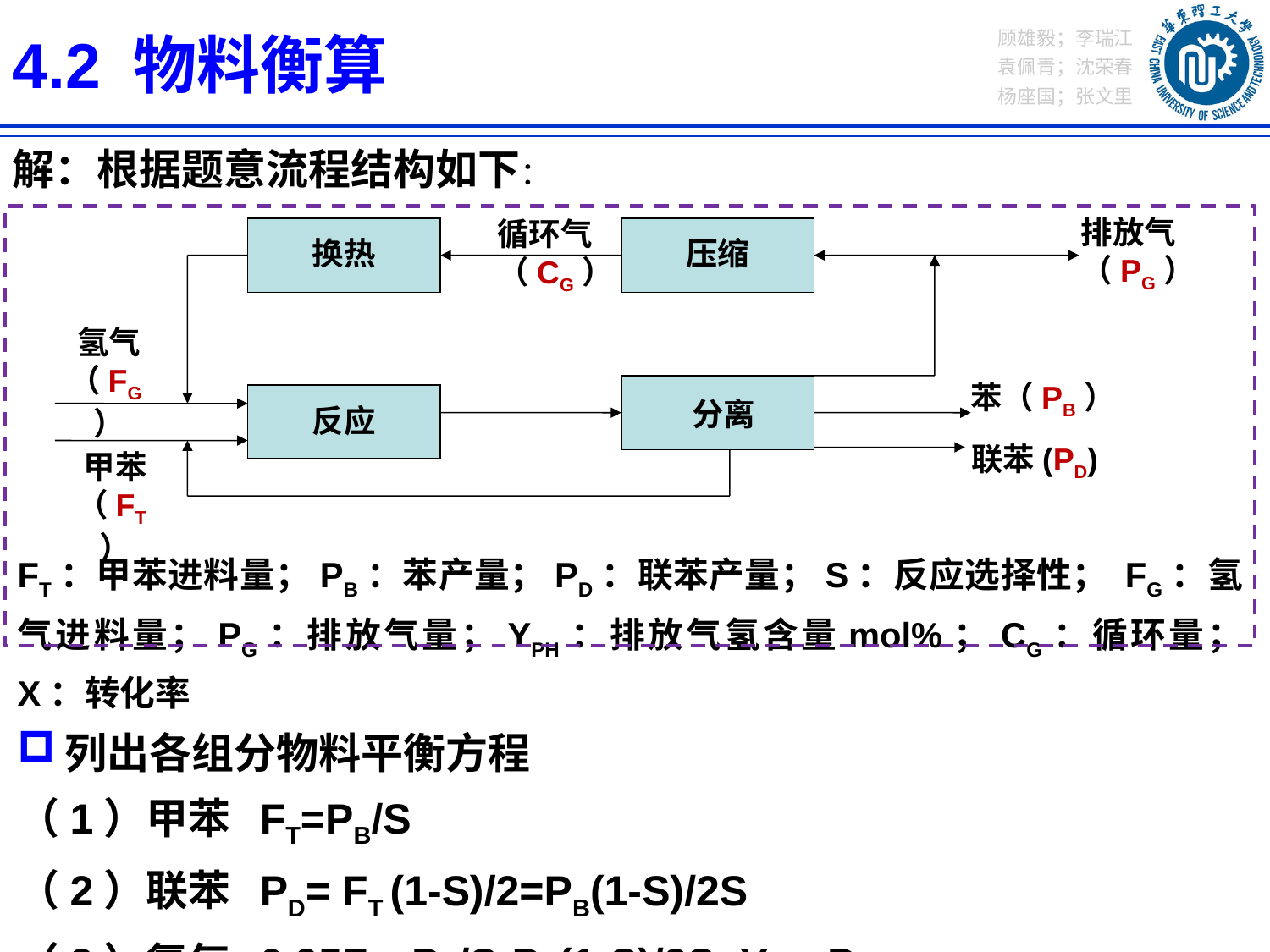

4.2 物料衡算
解：根据题意流程结构如下：

排放气（PG）
循环气（CG）

压缩
换热

氢气（FG）
苯（PB）

分离
反应

联苯(PD)

甲苯（FT）

FT：甲苯进料量；PB：苯产量；PD：联苯产量；S：反应选择性； FG：氢气进料量；PG：排放气量；YPH：排放气氢含量mol%；CG：循环量； X：转化率
列出各组分物料平衡方程
（1）甲苯  FT=PB/S
（2）联苯  PD= FT (1-S)/2=PB(1-S)/2S
（3）氢气  0.95FG=PB/S-PB(1-S)/2S+YPH×PG